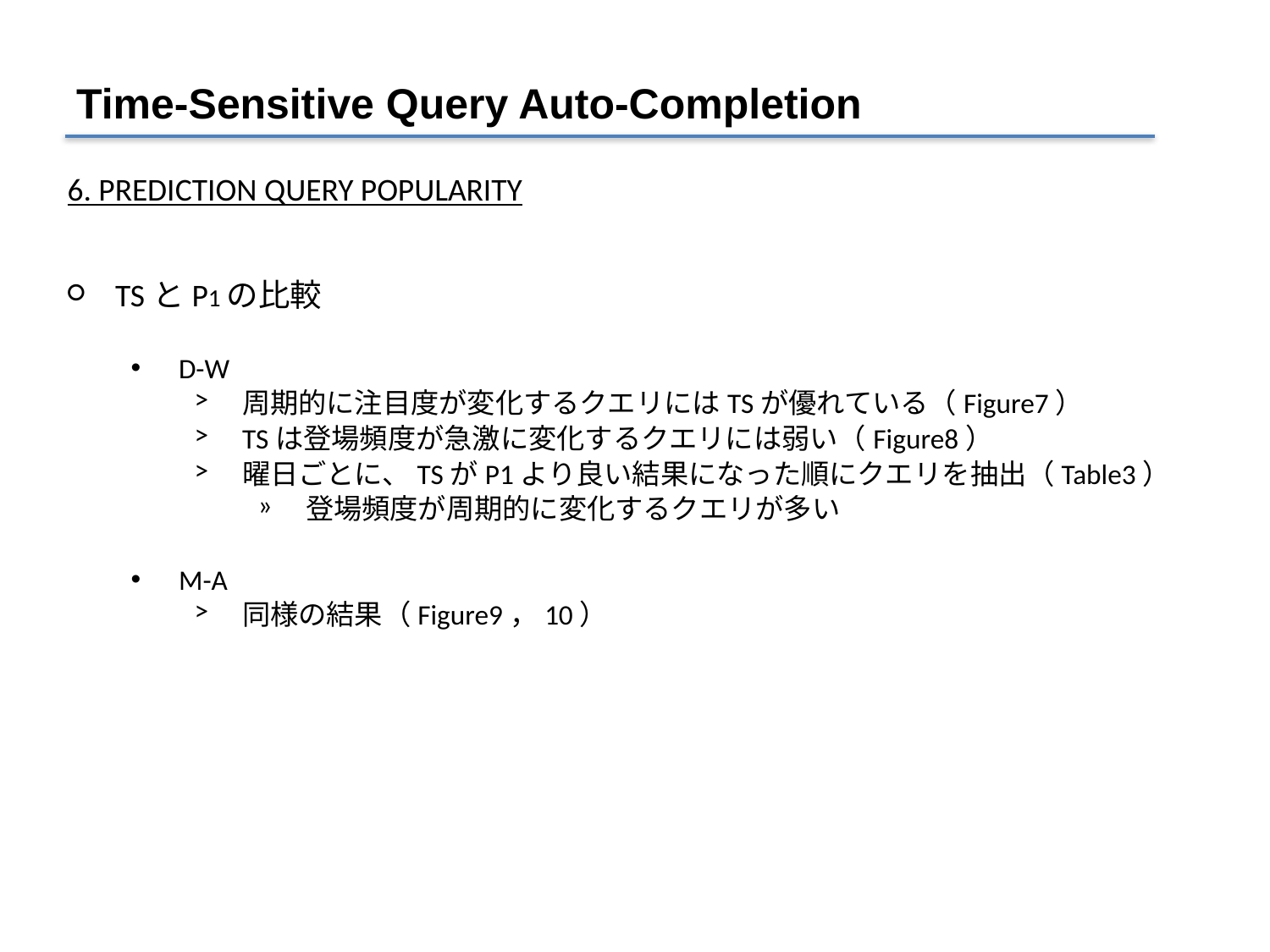

# Time-Sensitive Query Auto-Completion
6. PREDICTION QUERY POPULARITY

TSとP1の比較

D-W
周期的に注目度が変化するクエリにはTSが優れている（Figure7）
TSは登場頻度が急激に変化するクエリには弱い（Figure8）
曜日ごとに、TSがP1より良い結果になった順にクエリを抽出（Table3）
登場頻度が周期的に変化するクエリが多い

M-A
同様の結果（Figure9，10）